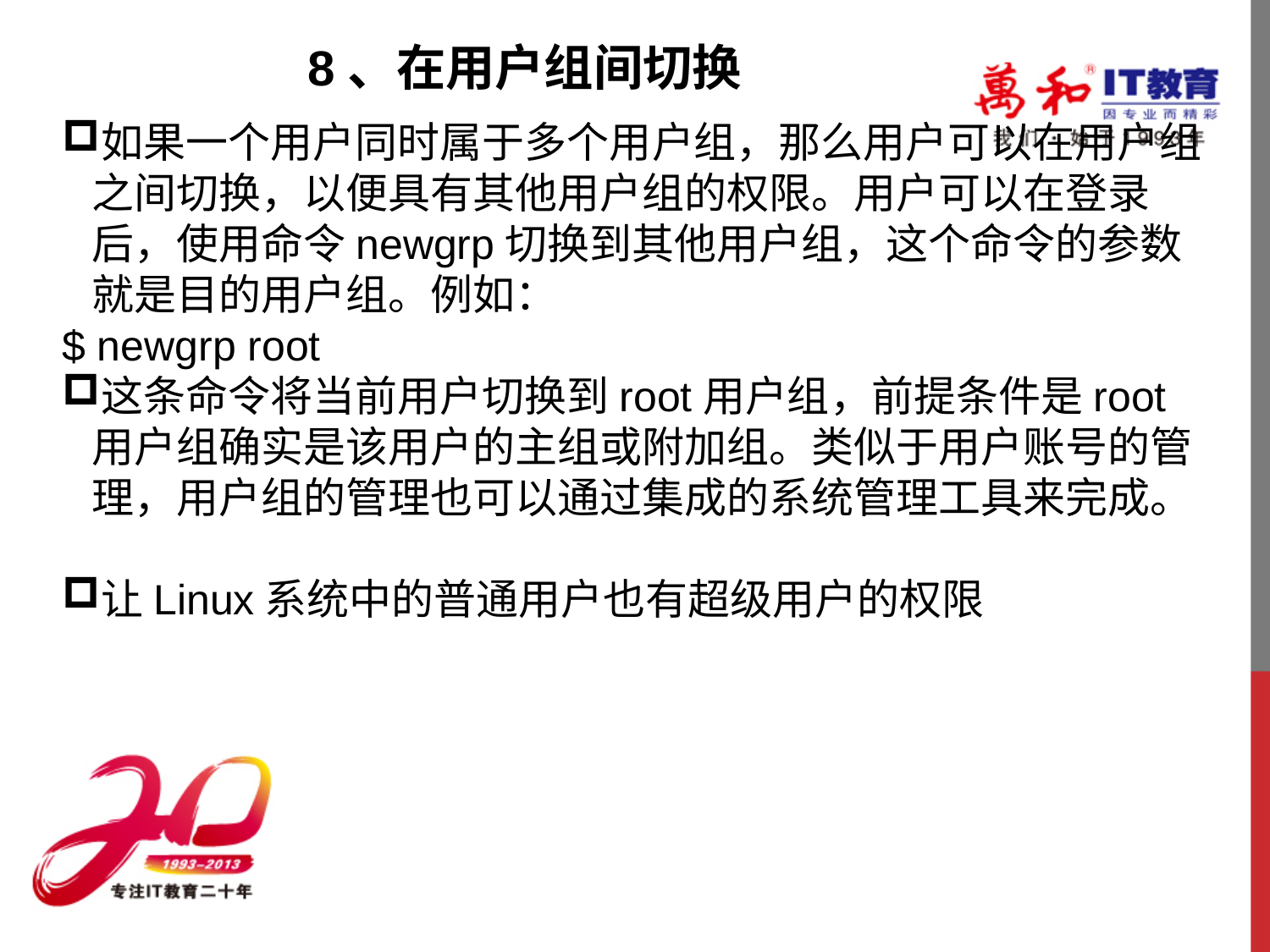

8、在用户组间切换
如果一个用户同时属于多个用户组，那么用户可以在用户组之间切换，以便具有其他用户组的权限。用户可以在登录后，使用命令newgrp切换到其他用户组，这个命令的参数就是目的用户组。例如：
$ newgrp root
这条命令将当前用户切换到root用户组，前提条件是root用户组确实是该用户的主组或附加组。类似于用户账号的管理，用户组的管理也可以通过集成的系统管理工具来完成。

让Linux系统中的普通用户也有超级用户的权限